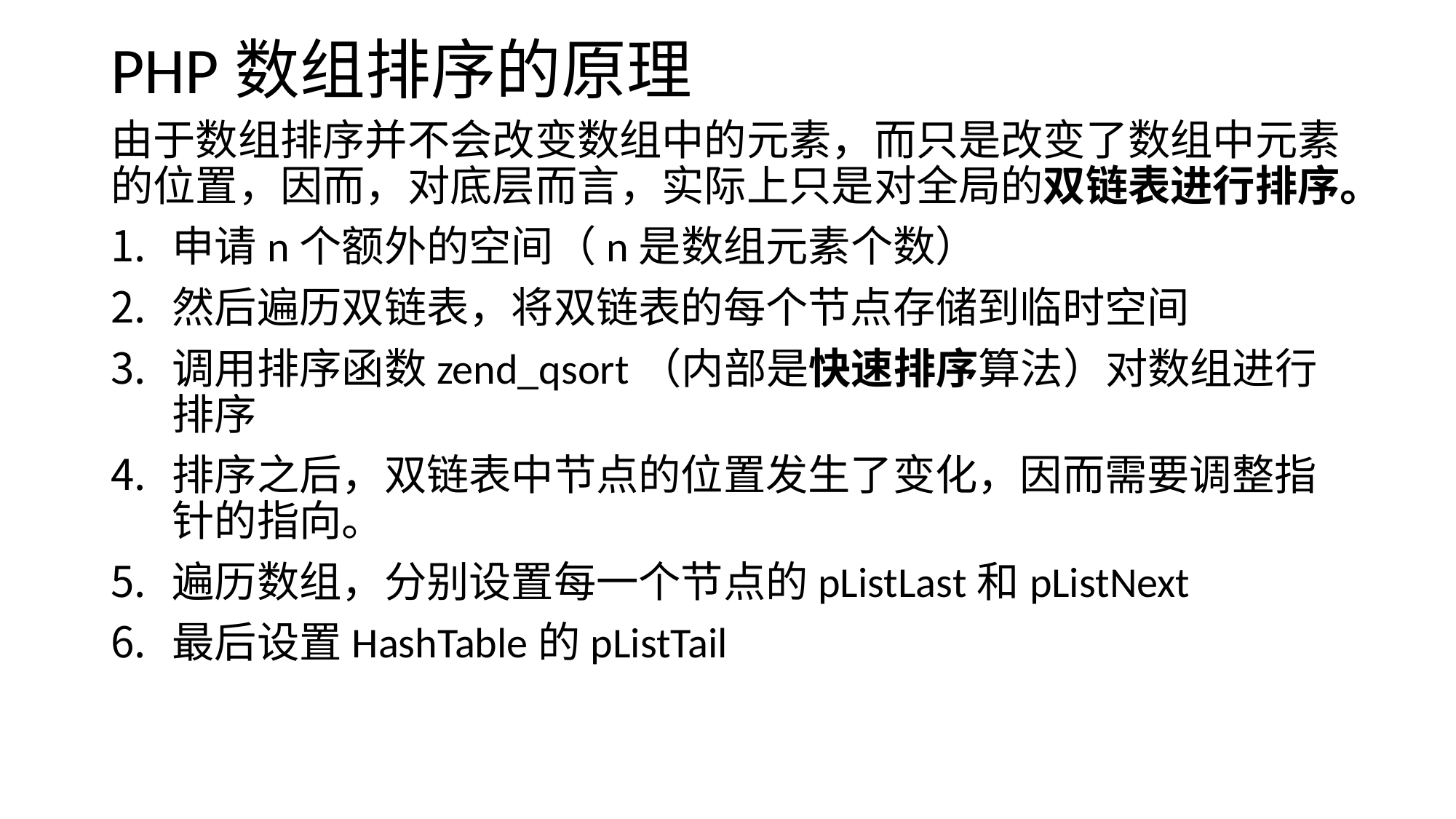

# PHP数组排序的原理
由于数组排序并不会改变数组中的元素，而只是改变了数组中元素的位置，因而，对底层而言，实际上只是对全局的双链表进行排序。
申请n个额外的空间（n是数组元素个数）
然后遍历双链表，将双链表的每个节点存储到临时空间
调用排序函数zend_qsort（内部是快速排序算法）对数组进行排序
排序之后，双链表中节点的位置发生了变化，因而需要调整指针的指向。
遍历数组，分别设置每一个节点的pListLast和pListNext
最后设置HashTable的pListTail